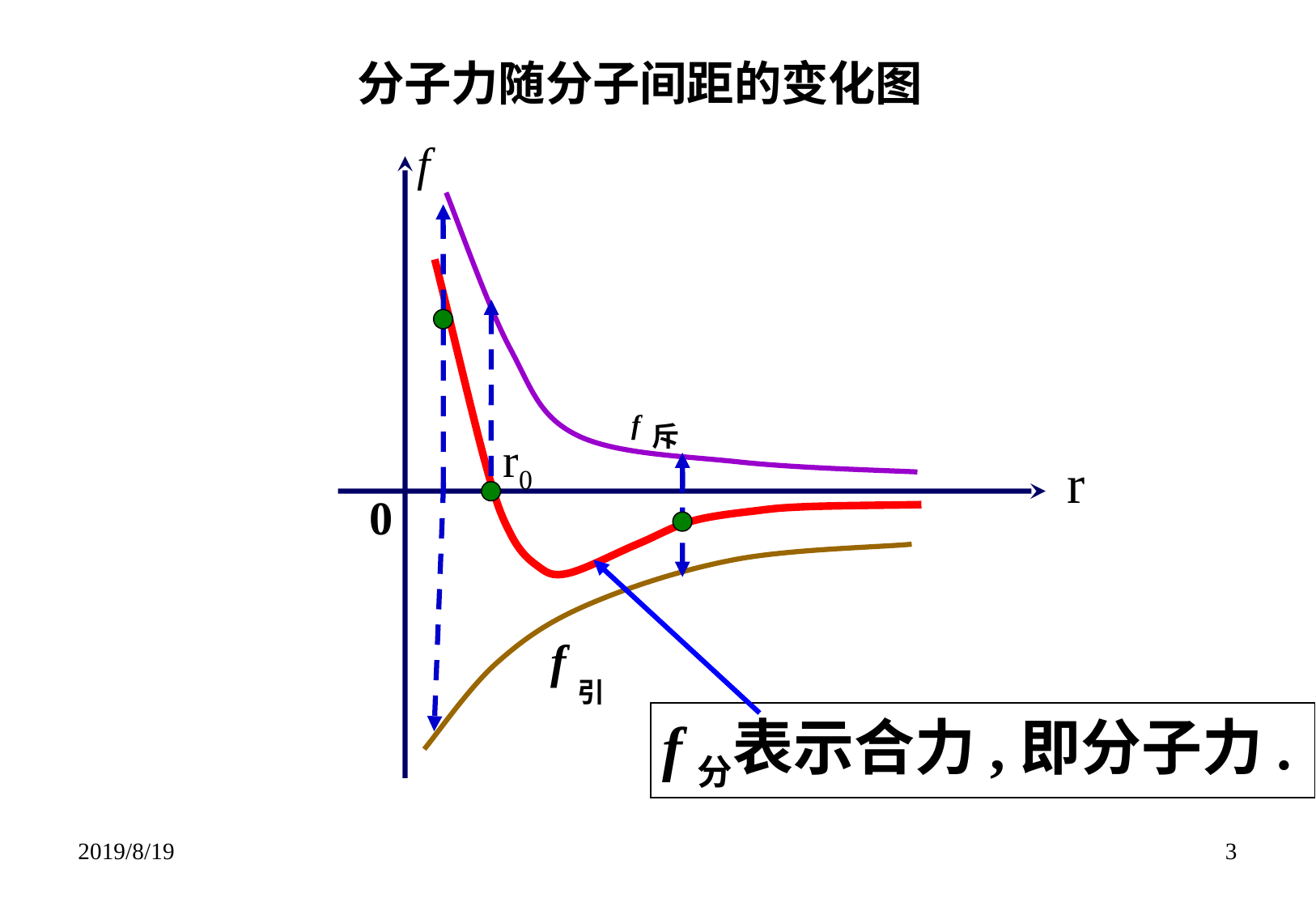

分子力随分子间距的变化图
f

f斥
r0
r

0

f分表示合力,即分子力.
f引

2019/8/19
3